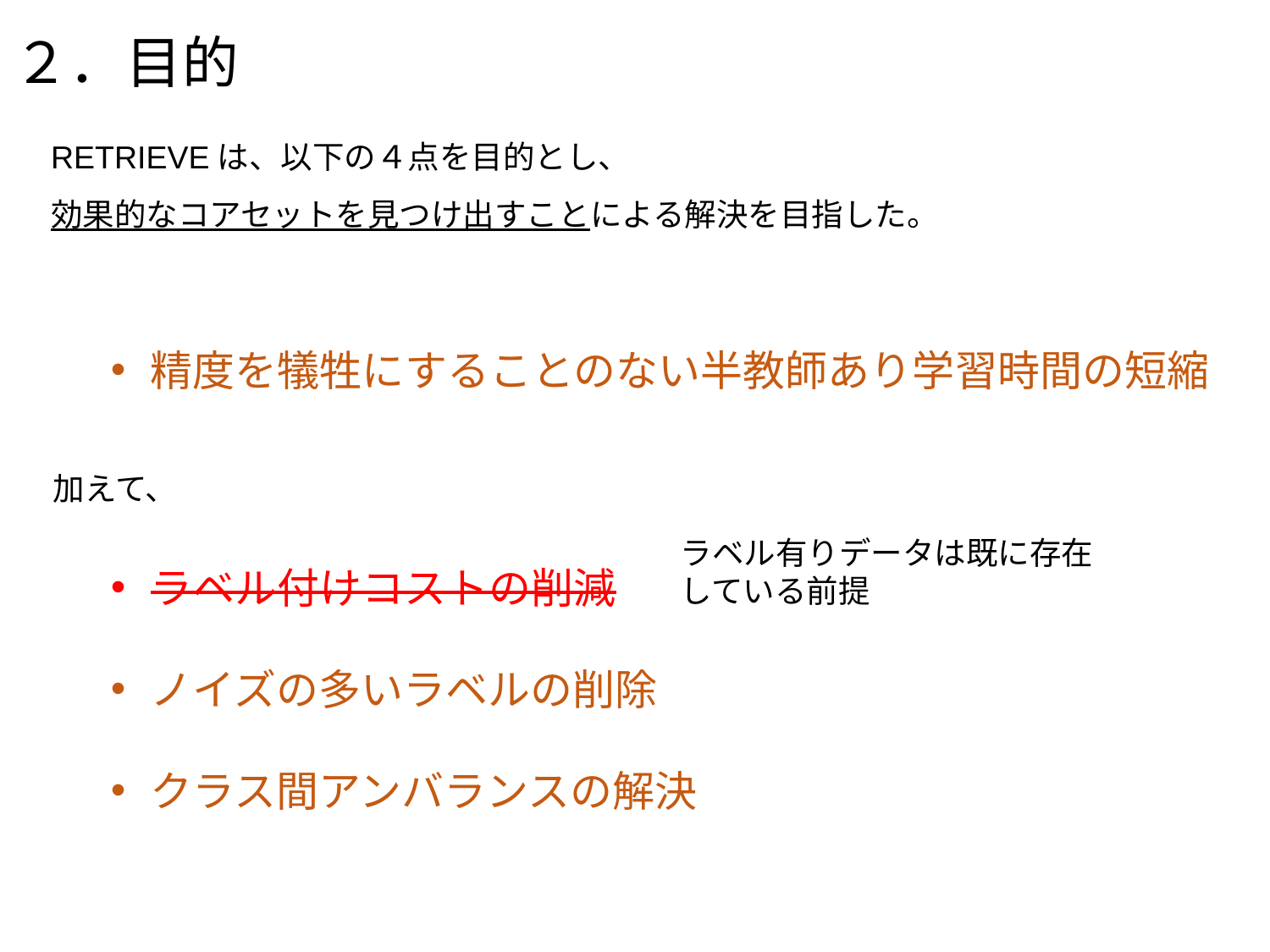

# ２．目的
RETRIEVEは、以下の４点を目的とし、
効果的なコアセットを見つけ出すことによる解決を目指した。
精度を犠牲にすることのない半教師あり学習時間の短縮
加えて、
ラベル付けコストの削減
ノイズの多いラベルの削除
クラス間アンバランスの解決
ラベル有りデータは既に存在
している前提